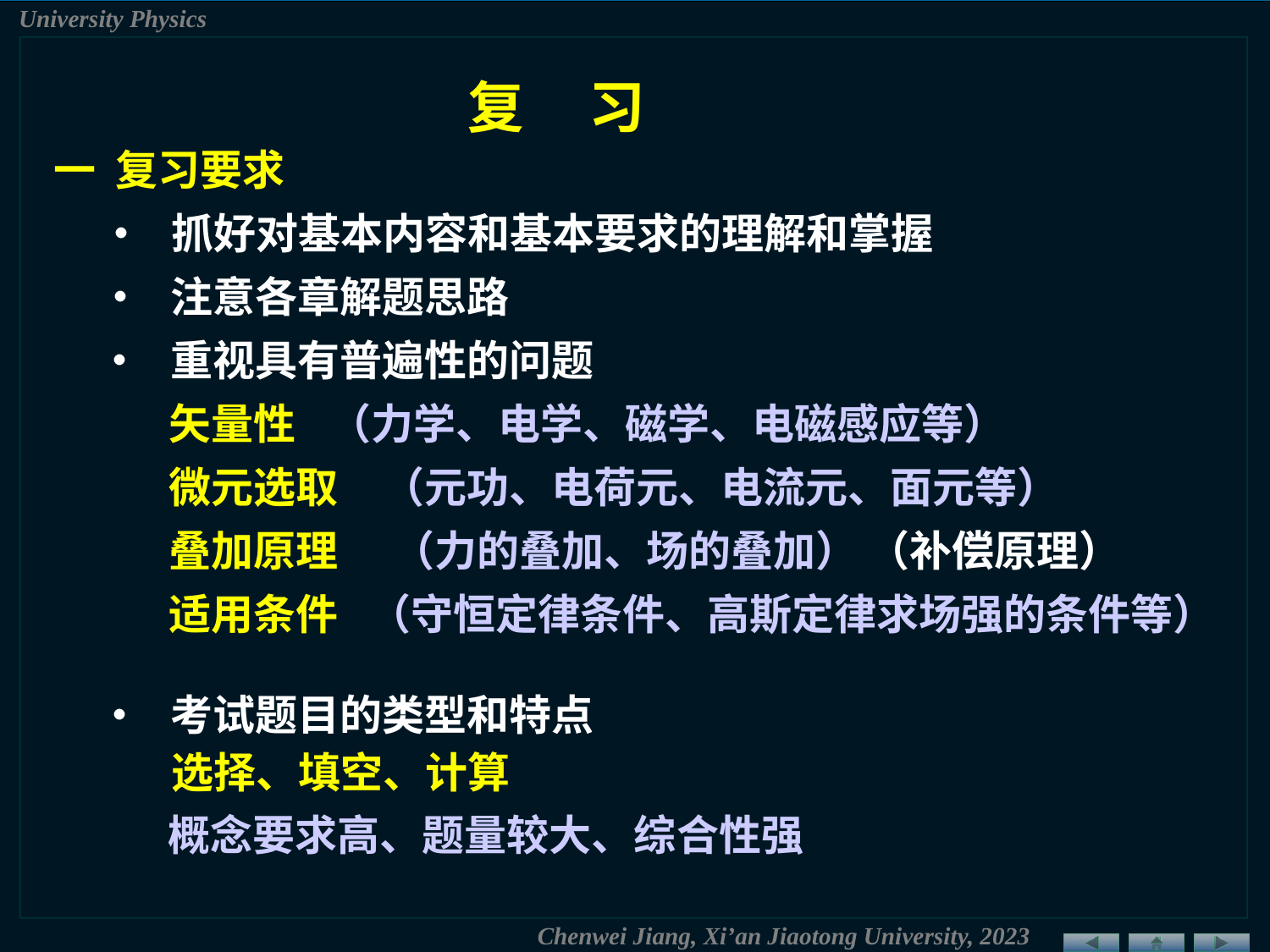

复     习
一  复习要求
•  抓好对基本内容和基本要求的理解和掌握
•  注意各章解题思路
•  重视具有普遍性的问题
矢量性
（力学、电学、磁学、电磁感应等）
微元选取
（元功、电荷元、电流元、面元等）
叠加原理
（力的叠加、场的叠加）
（补偿原理）
适用条件
（守恒定律条件、高斯定律求场强的条件等）
•  考试题目的类型和特点
选择、填空、计算
概念要求高、题量较大、综合性强